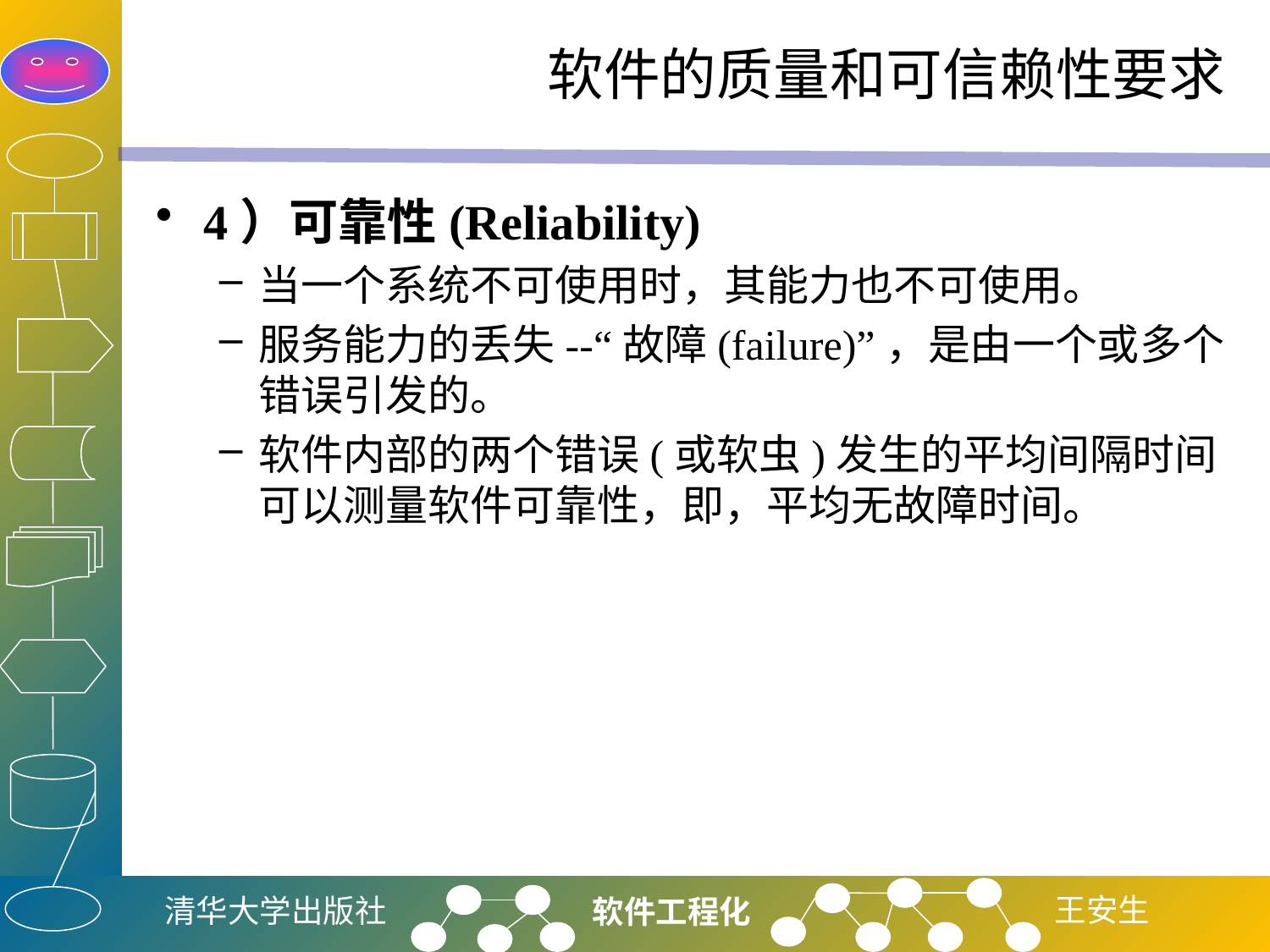

# 软件的质量和可信赖性要求
4）可靠性(Reliability)
当一个系统不可使用时，其能力也不可使用。
服务能力的丢失--“故障(failure)”，是由一个或多个错误引发的。
软件内部的两个错误(或软虫)发生的平均间隔时间可以测量软件可靠性，即，平均无故障时间。